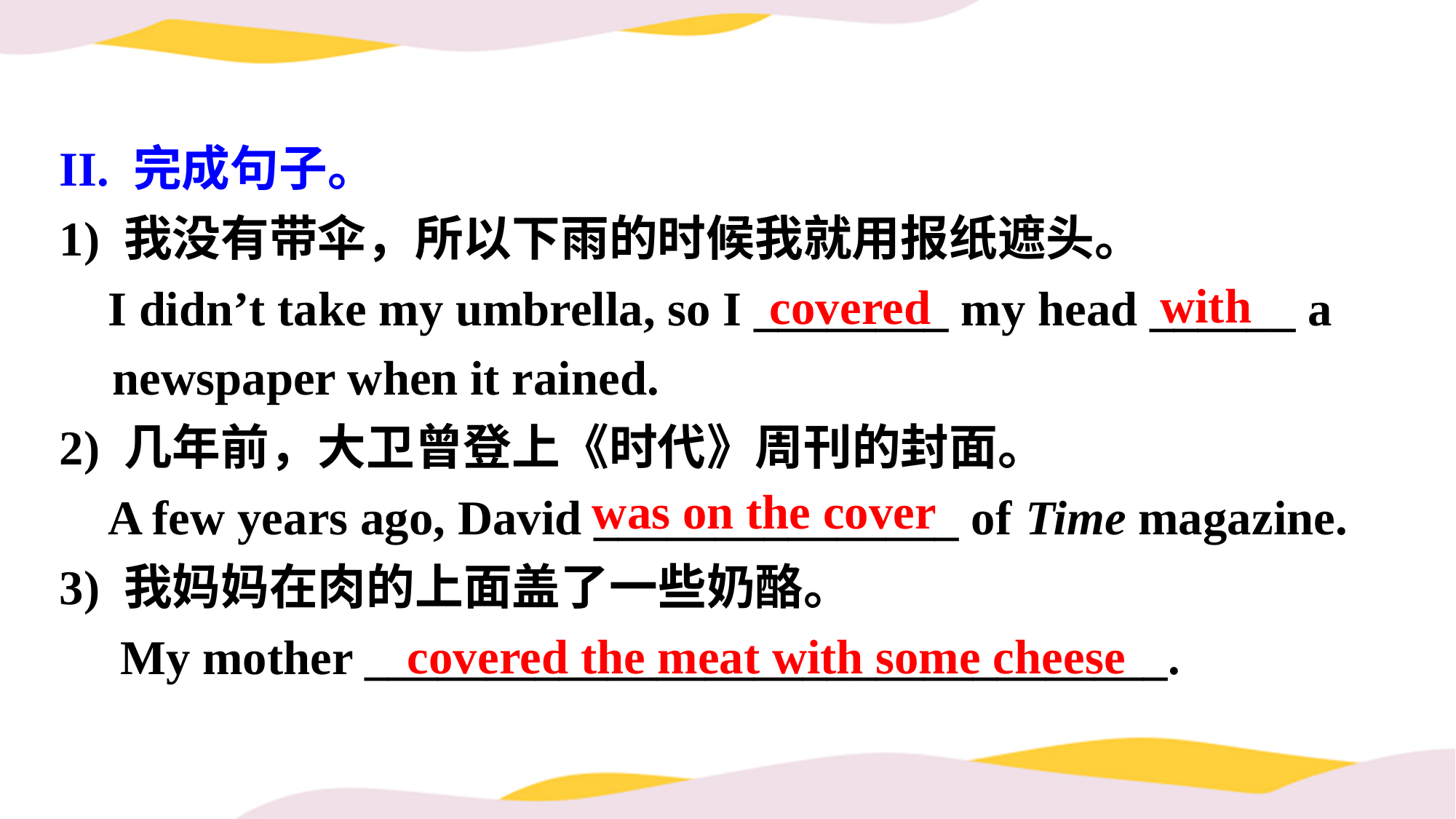

II. 完成句子。
1) 我没有带伞，所以下雨的时候我就用报纸遮头。
    I didn’t take my umbrella, so I ________ my head ______ a newspaper when it rained.
2) 几年前，大卫曾登上《时代》周刊的封面。
    A few years ago, David _______________ of Time magazine.
3) 我妈妈在肉的上面盖了一些奶酪。
     My mother _________________________________.
with
covered
was on the cover
covered the meat with some cheese